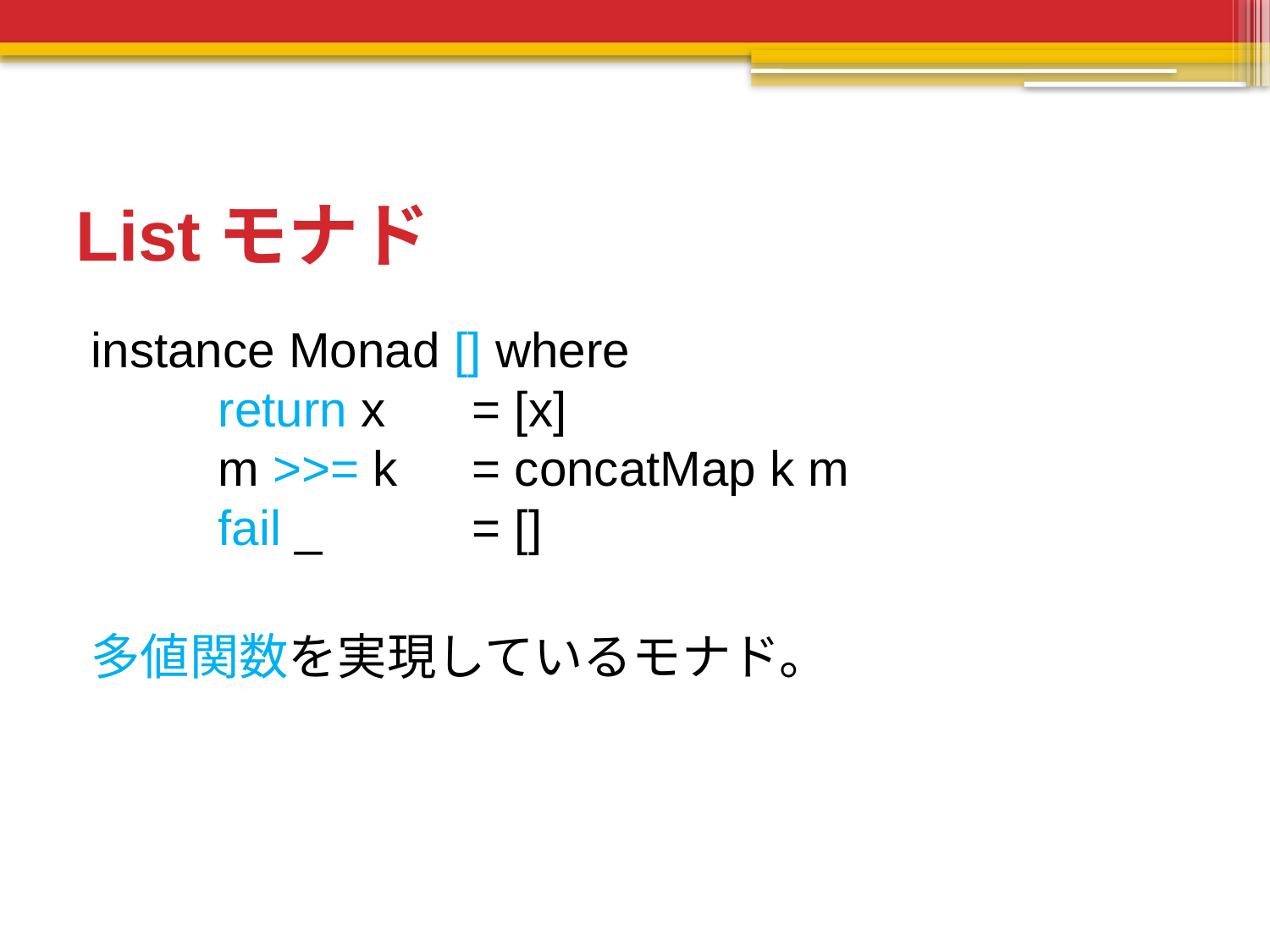

# Listモナド
instance Monad [] where
	return x	= [x]
	m >>= k	= concatMap k m
	fail _		= []

多値関数を実現しているモナド。